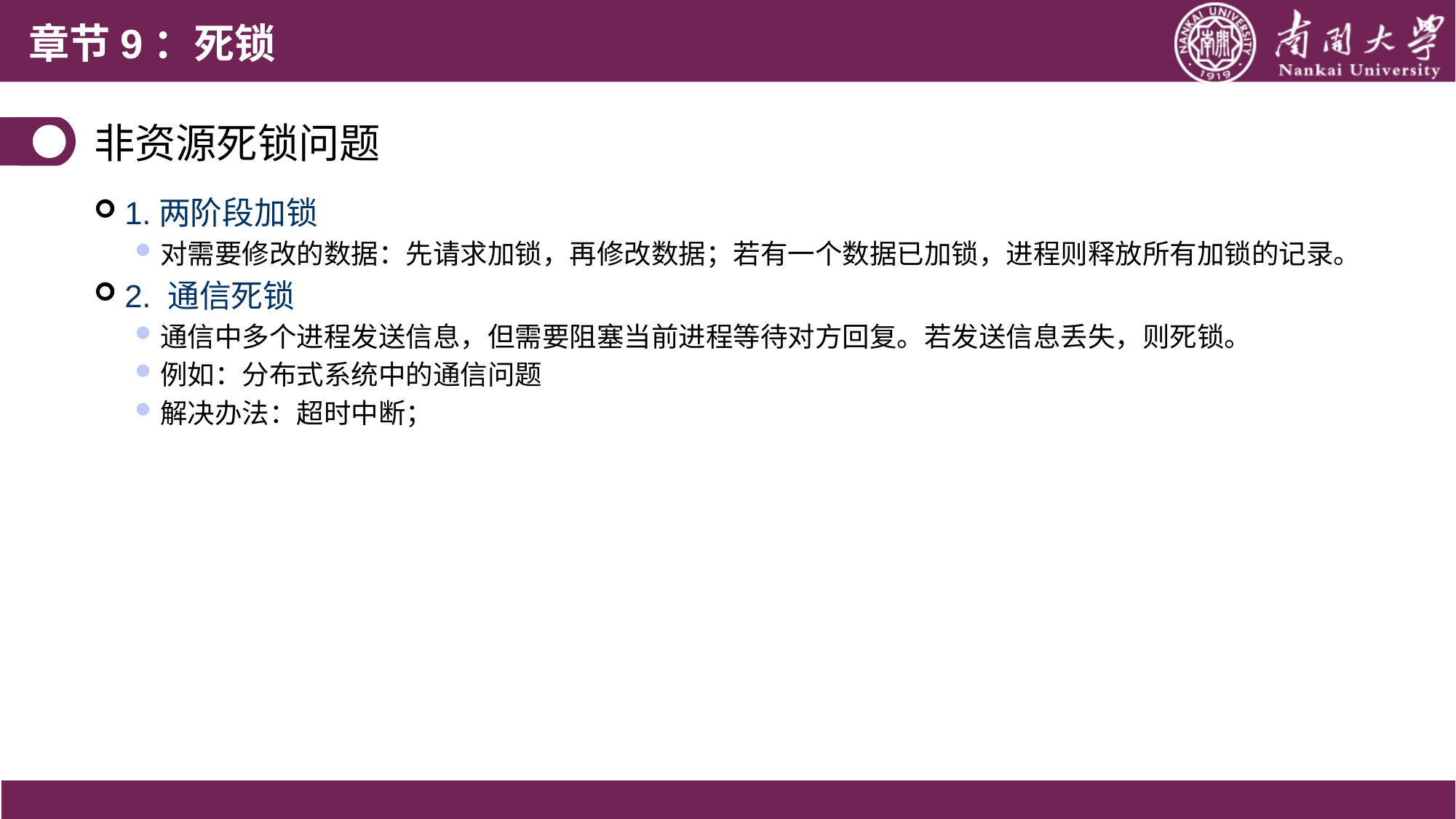

# 非资源死锁问题
1.两阶段加锁
对需要修改的数据：先请求加锁，再修改数据；若有一个数据已加锁，进程则释放所有加锁的记录。
2. 通信死锁
通信中多个进程发送信息，但需要阻塞当前进程等待对方回复。若发送信息丢失，则死锁。
例如：分布式系统中的通信问题
解决办法：超时中断；